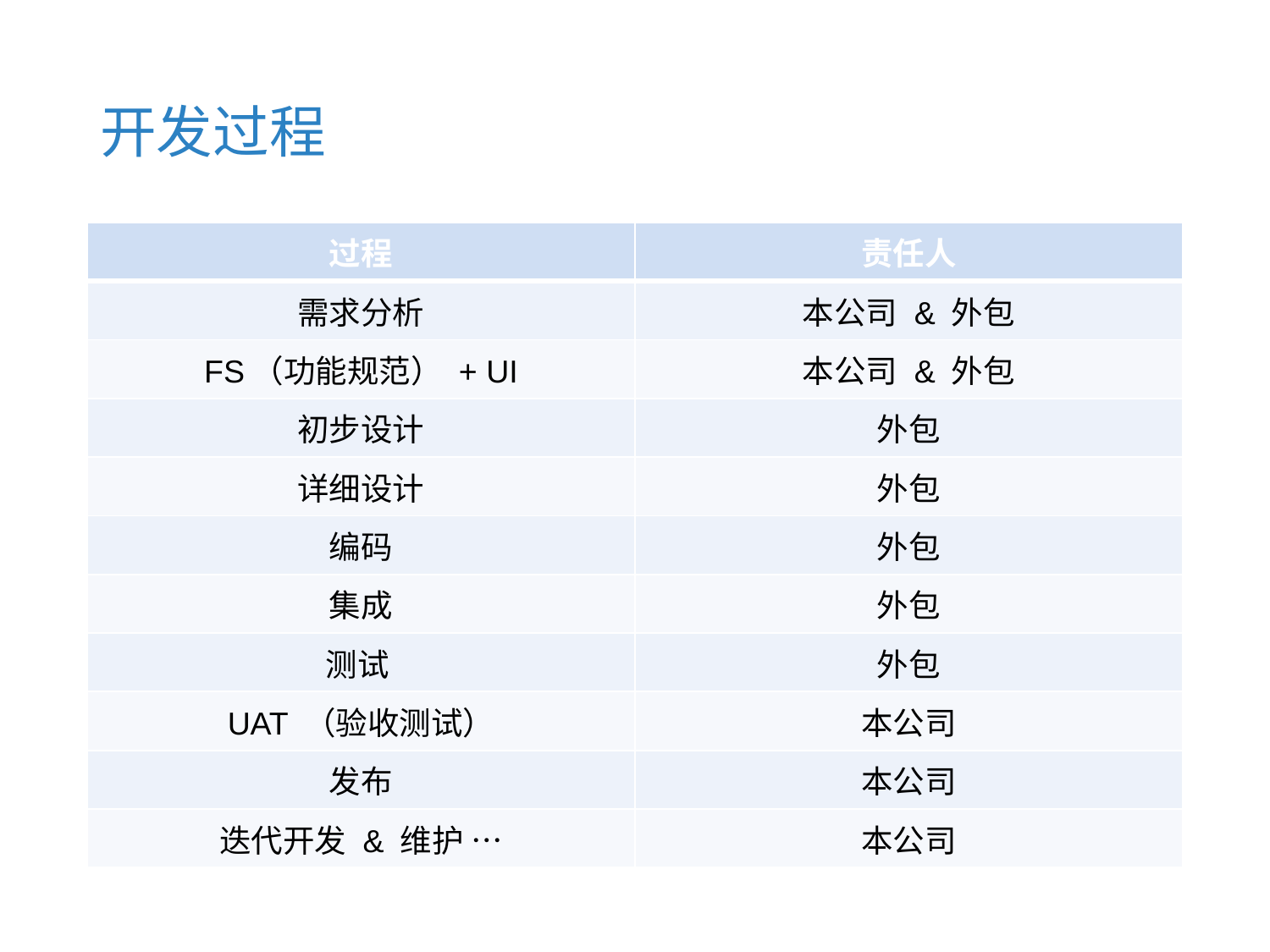

# 开发过程
| 过程 | 责任人 |
| --- | --- |
| 需求分析 | 本公司 & 外包 |
| FS（功能规范） + UI | 本公司 & 外包 |
| 初步设计 | 外包 |
| 详细设计 | 外包 |
| 编码 | 外包 |
| 集成 | 外包 |
| 测试 | 外包 |
| UAT （验收测试） | 本公司 |
| 发布 | 本公司 |
| 迭代开发 & 维护 … | 本公司 |